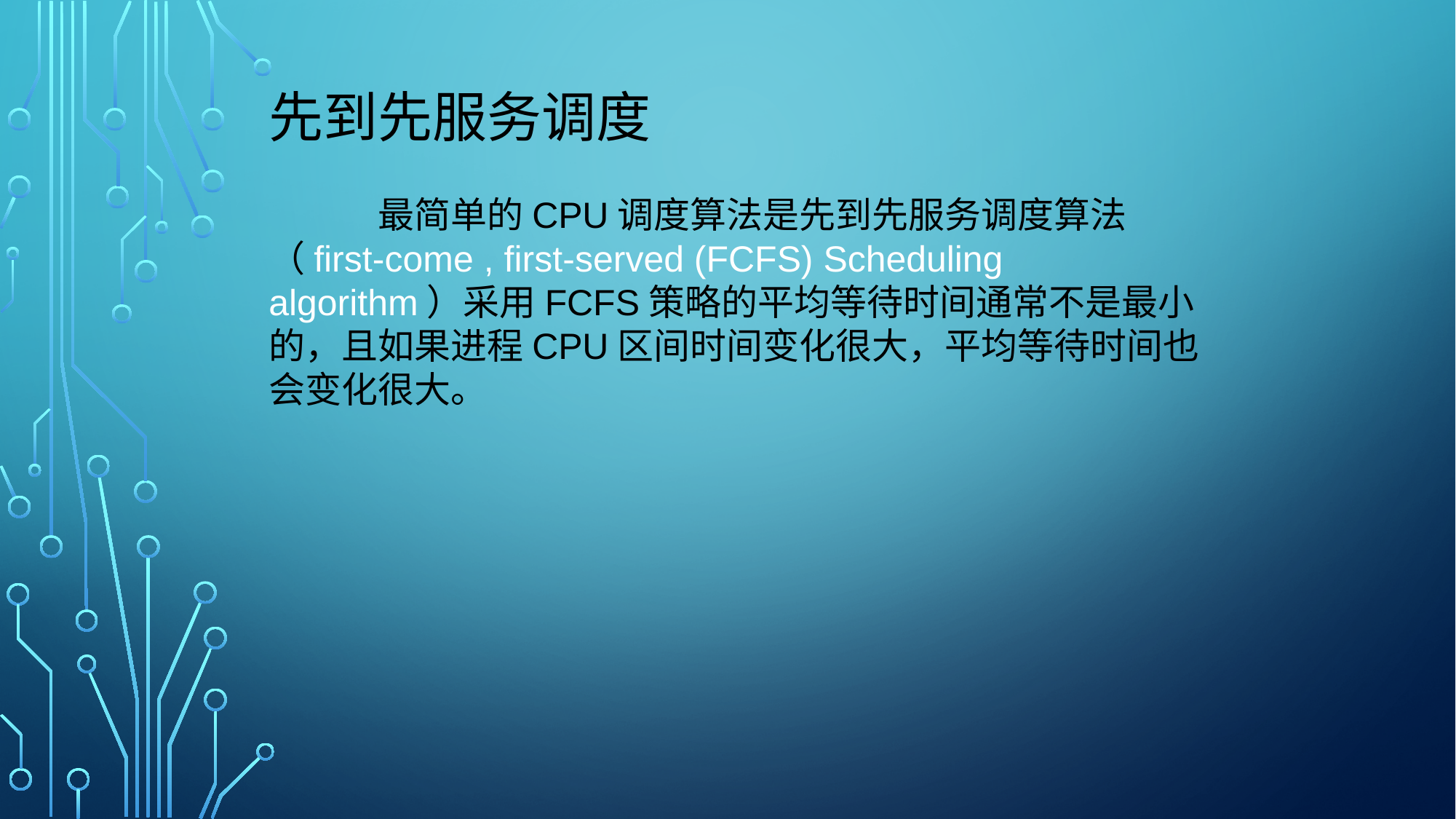

先到先服务调度

	最简单的CPU调度算法是先到先服务调度算法（first-come , first-served (FCFS) Scheduling algorithm）采用FCFS策略的平均等待时间通常不是最小的，且如果进程CPU区间时间变化很大，平均等待时间也会变化很大。